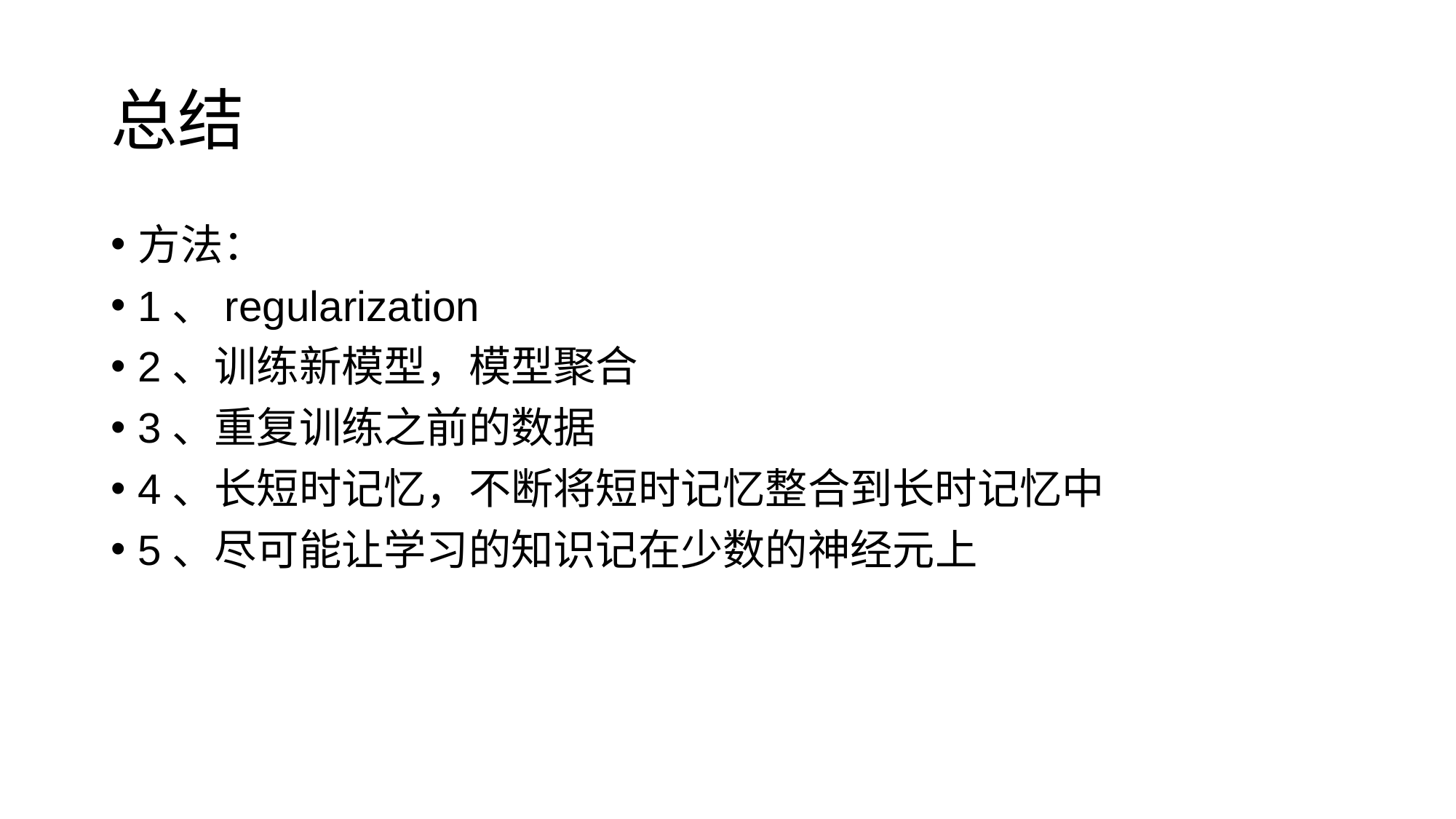

# 总结
方法：
1、regularization
2、训练新模型，模型聚合
3、重复训练之前的数据
4、长短时记忆，不断将短时记忆整合到长时记忆中
5、尽可能让学习的知识记在少数的神经元上